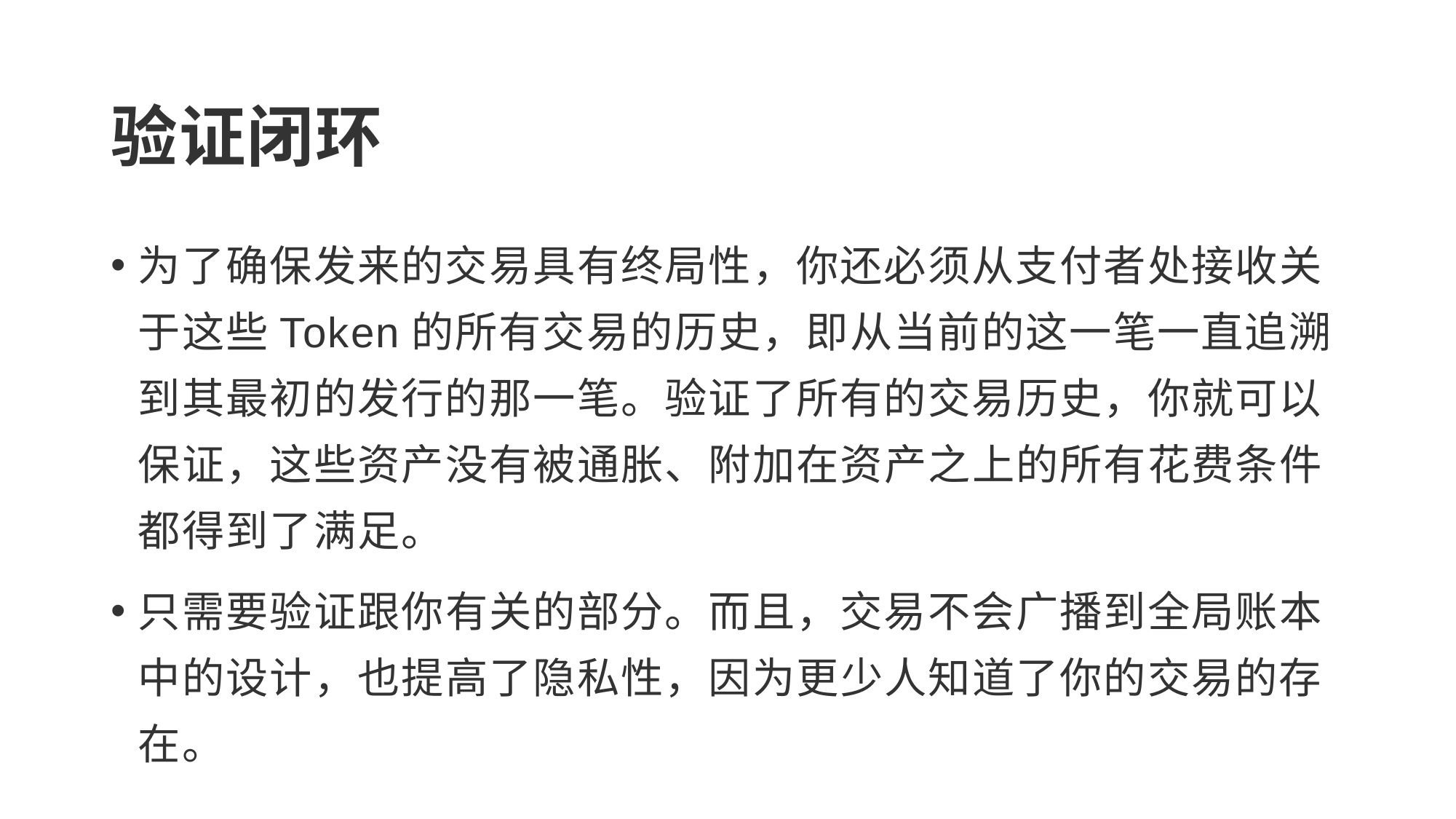

# 验证闭环
为了确保发来的交易具有终局性，你还必须从支付者处接收关于这些Token的所有交易的历史，即从当前的这一笔一直追溯到其最初的发行的那一笔。验证了所有的交易历史，你就可以保证，这些资产没有被通胀、附加在资产之上的所有花费条件都得到了满足。
只需要验证跟你有关的部分。而且，交易不会广播到全局账本中的设计，也提高了隐私性，因为更少人知道了你的交易的存在。